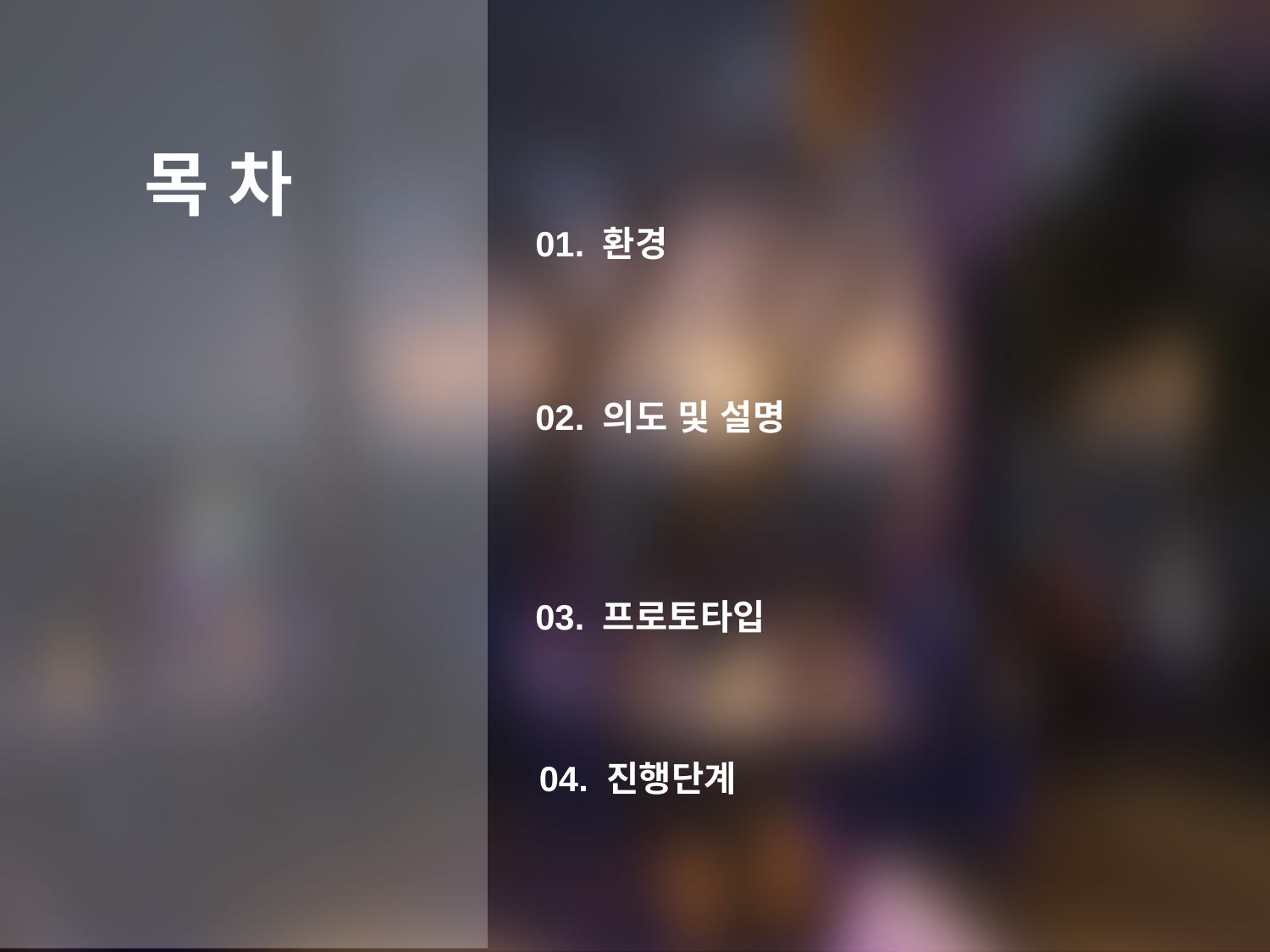

목 차
01. 환경
02. 의도 및 설명
03. 프로토타입
04. 진행단계